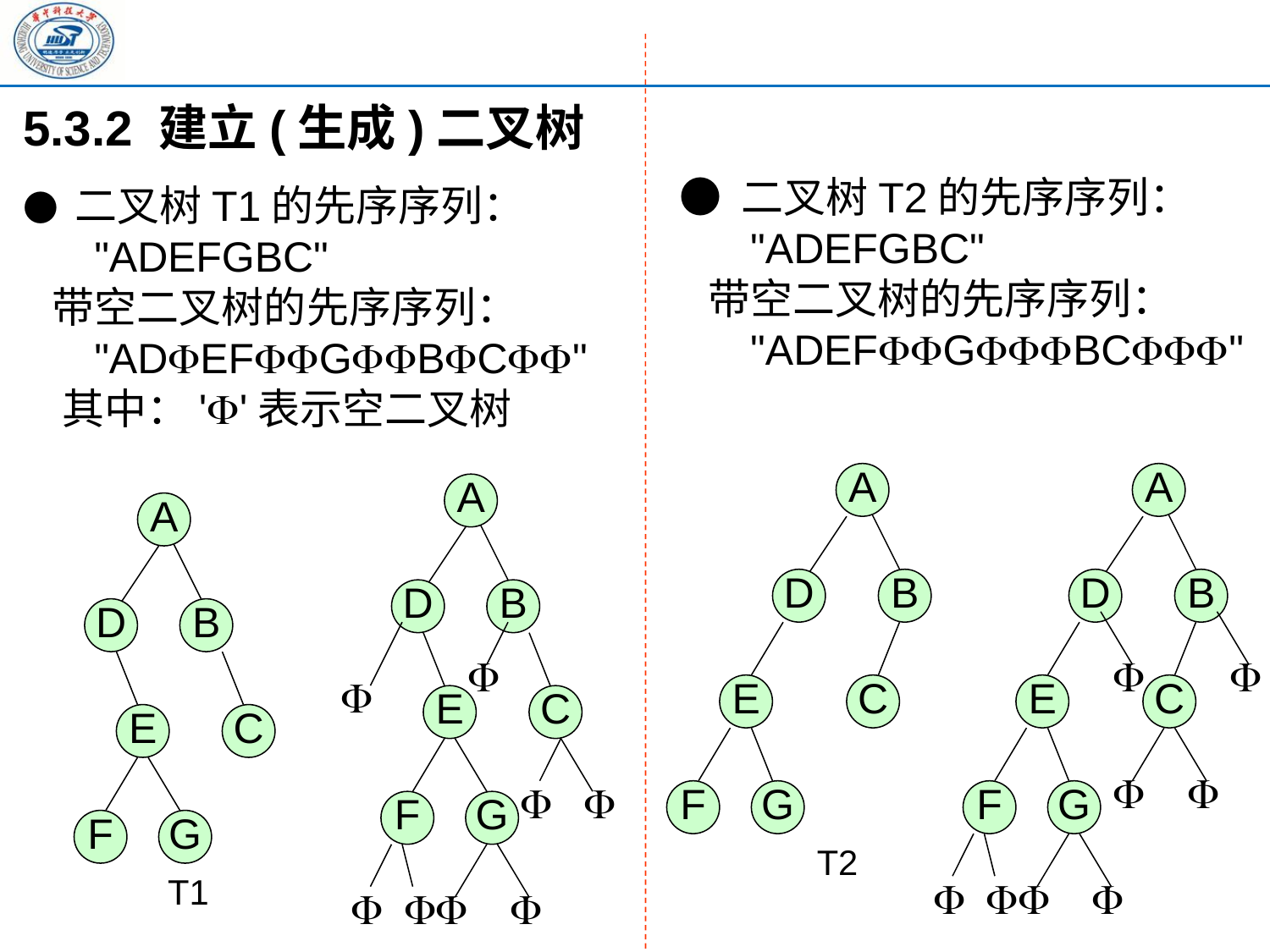

5.3.2 建立(生成)二叉树

● 二叉树T1的先序序列：
      "ADEFGBC"
  带空二叉树的先序序列：
      "ADΦEFΦΦGΦΦBΦCΦΦ"
   其中：'Φ'表示空二叉树

● 二叉树T2的先序序列：
      "ADEFGBC"
  带空二叉树的先序序列：
      "ADEFΦΦGΦΦΦBCΦΦΦ"

A
A
A
A

D
B
D
B
D
B
D
B

Φ
Φ
Φ

Φ
E
C
E
C
E
C
E
C

Φ
Φ
Φ
Φ
F
G
F
G
F
G
F
G
T2

T1
Φ
Φ
Φ
Φ
Φ
Φ
Φ
Φ